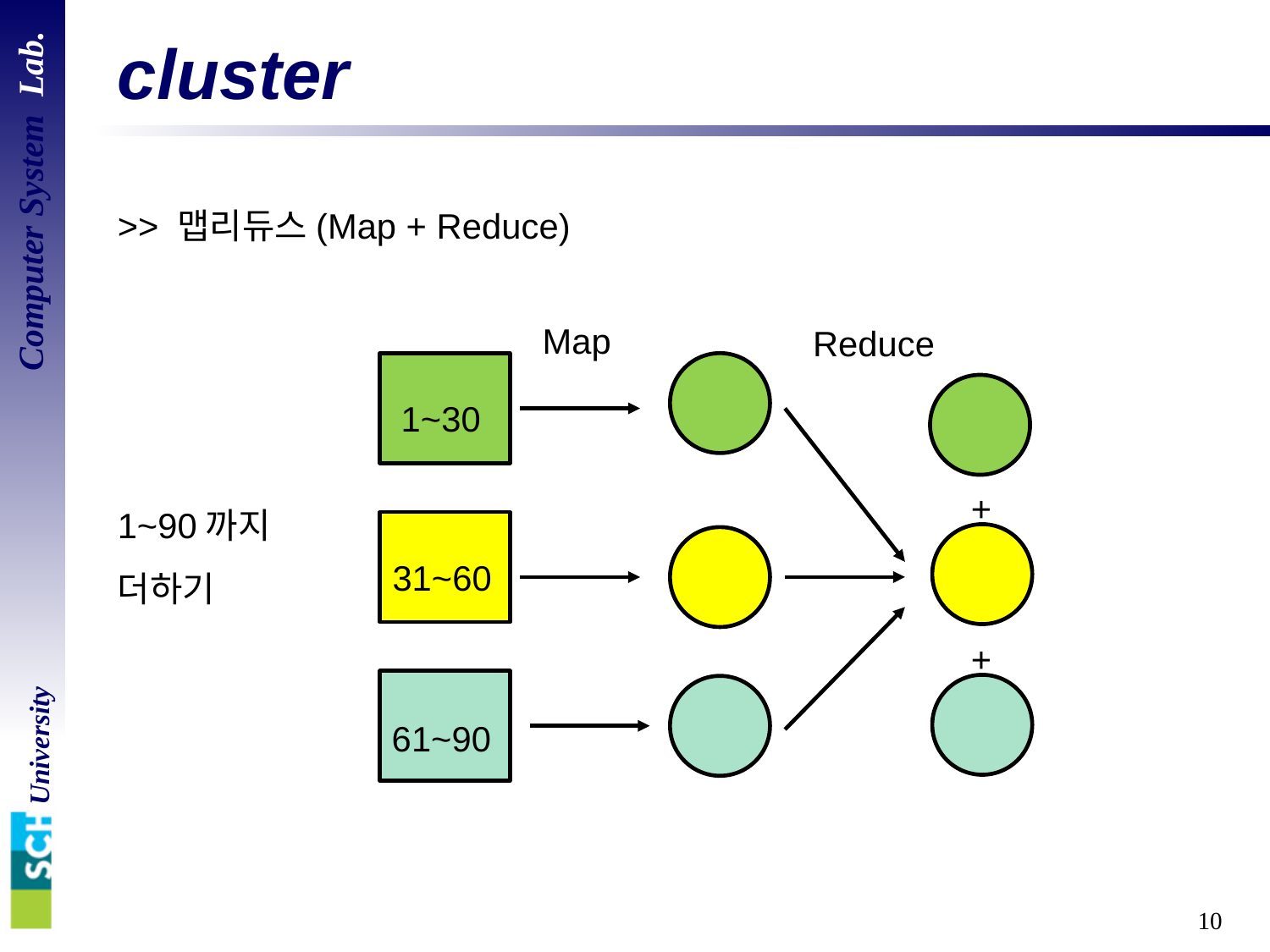

# cluster
>> 맵리듀스(Map + Reduce)
Map
Reduce

1~30

+
1~90까지
더하기

31~60
+

61~90